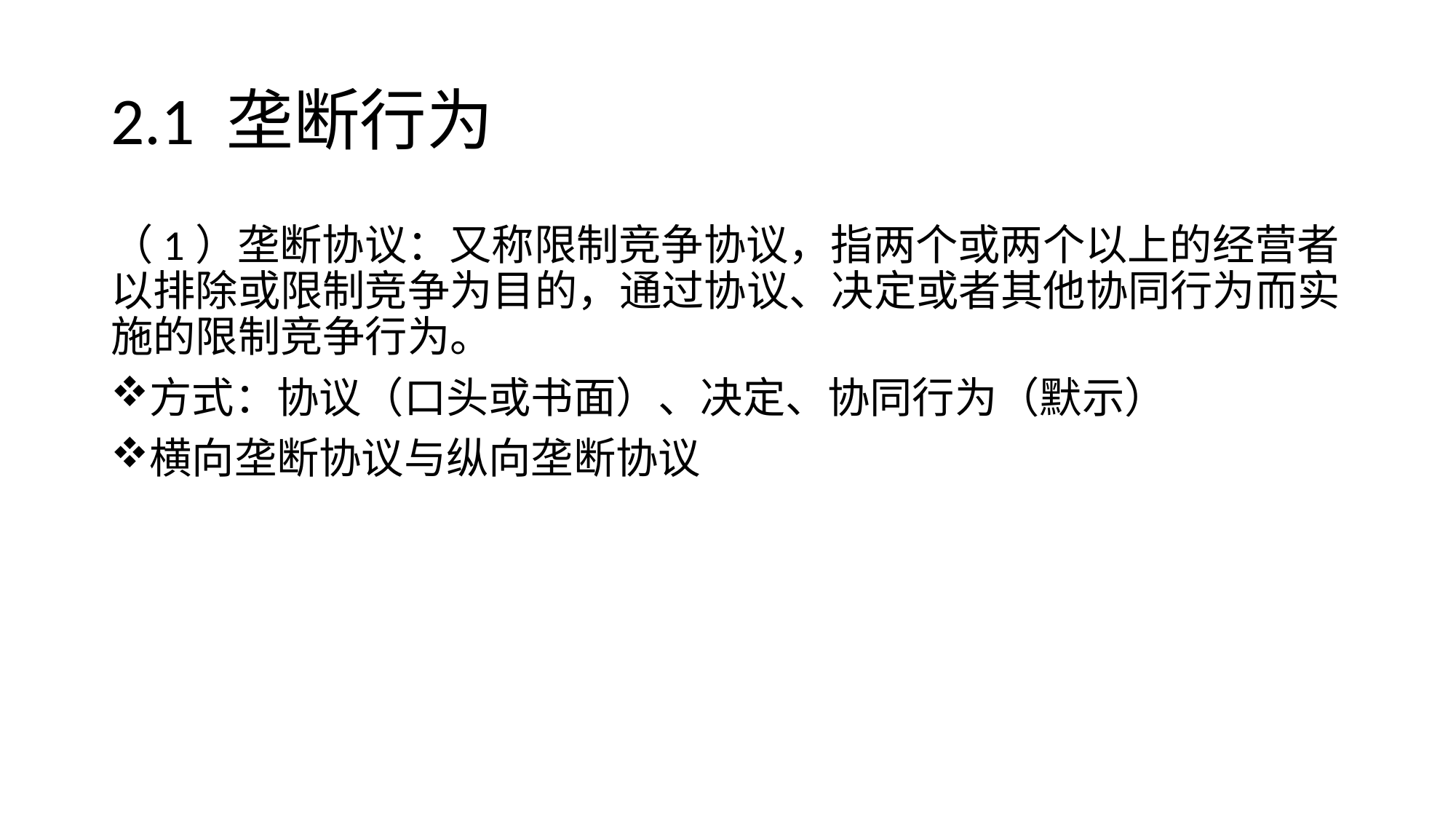

# 2.1 垄断行为
（1）垄断协议：又称限制竞争协议，指两个或两个以上的经营者以排除或限制竞争为目的，通过协议、决定或者其他协同行为而实施的限制竞争行为。
方式：协议（口头或书面）、决定、协同行为（默示）
横向垄断协议与纵向垄断协议